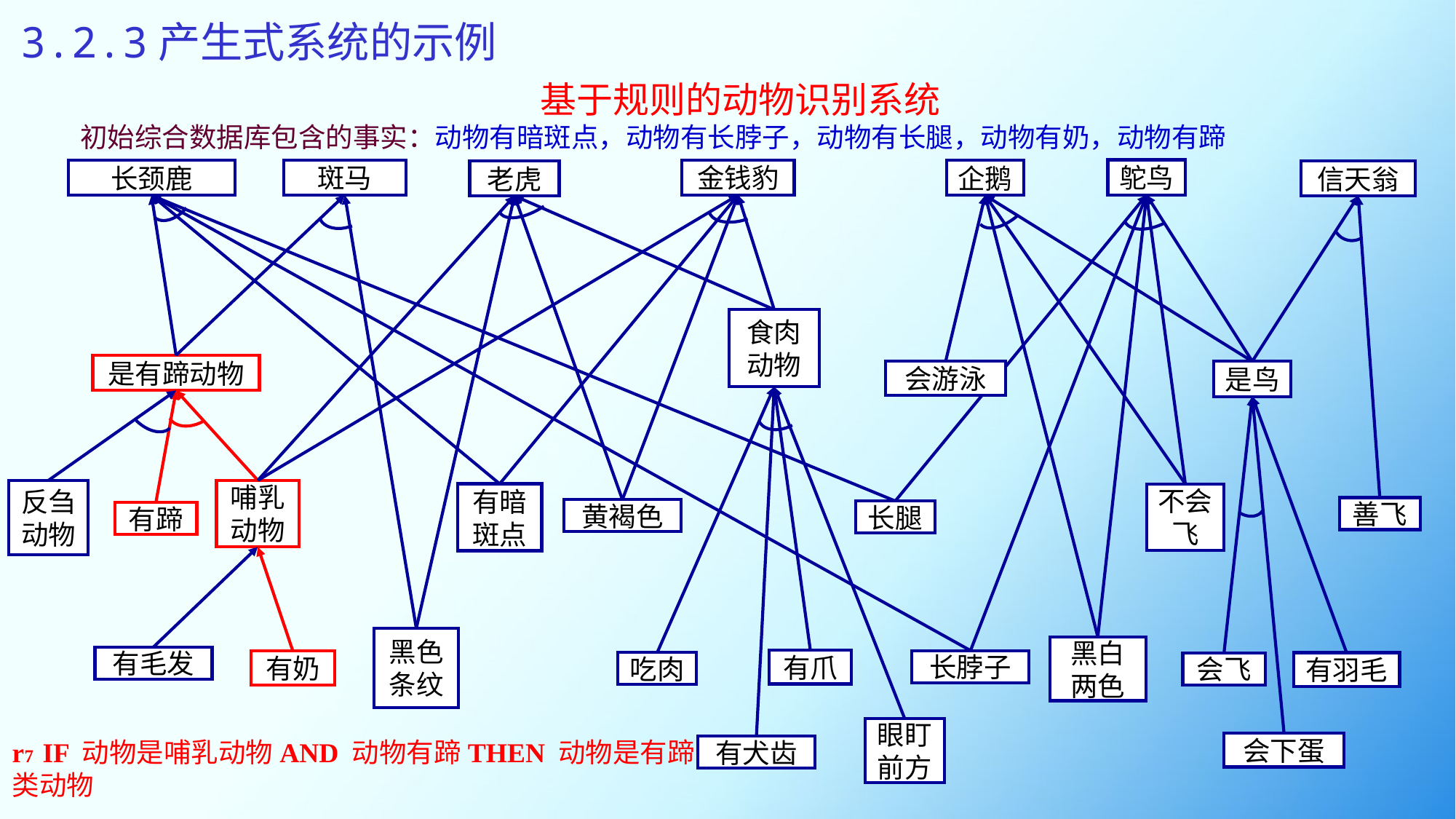

# 3.2.3产生式系统的示例
基于规则的动物识别系统
初始综合数据库包含的事实：动物有暗斑点，动物有长脖子，动物有长腿，动物有奶，动物有蹄
鸵鸟
斑马
金钱豹
长颈鹿
企鹅
老虎
信天翁

食肉动物
是有蹄动物
会游泳
是鸟

反刍动物
哺乳动物

有暗斑点
不会飞
善飞
黄褐色
长腿
有蹄
黑色条纹
黑白两色
有毛发
有爪
长脖子
有奶
吃肉
有羽毛
会飞
眼盯前方
会下蛋
有犬齿
r7  IF 动物是哺乳动物AND 动物有蹄THEN 动物是有蹄类动物